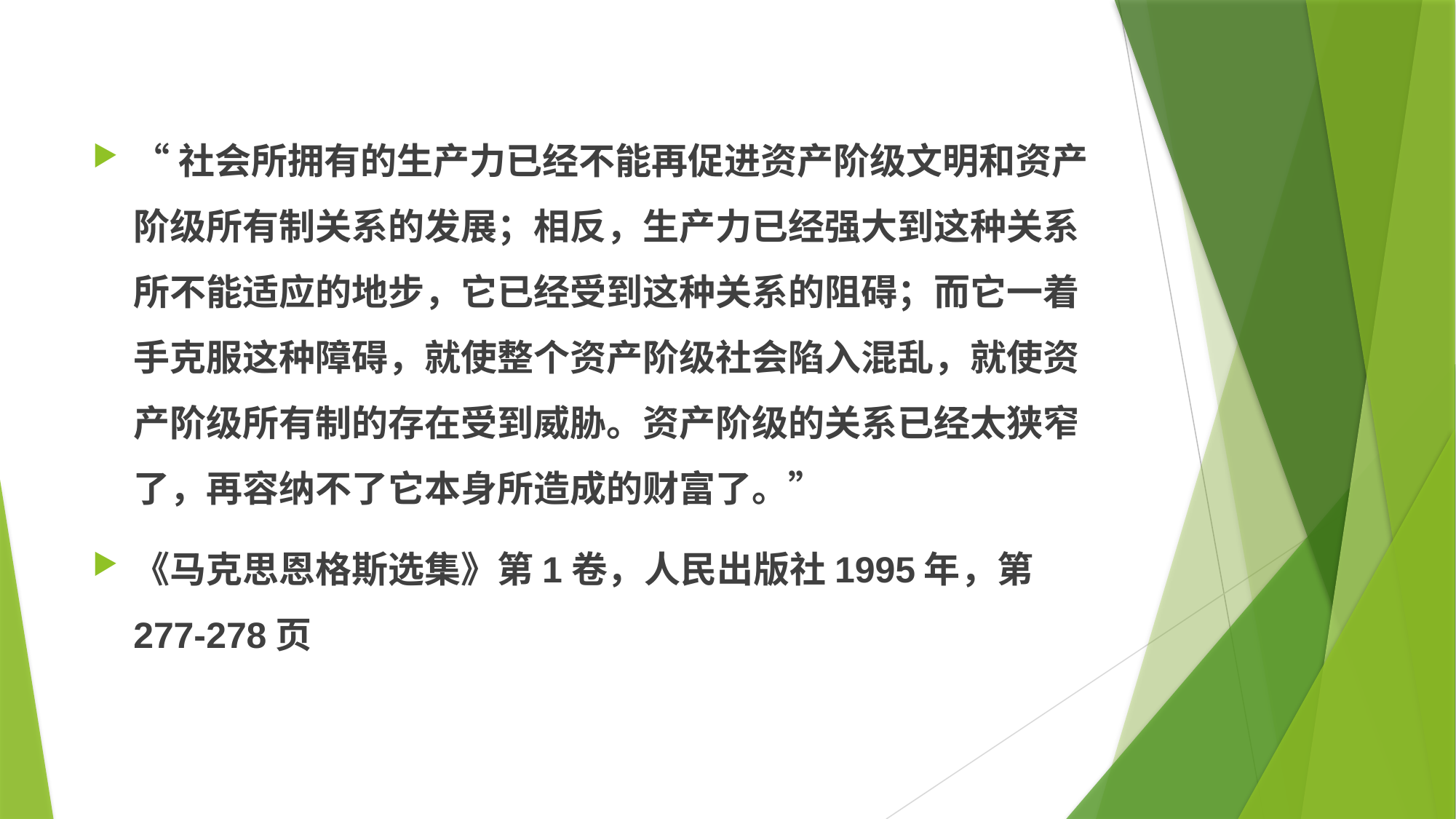

“社会所拥有的生产力已经不能再促进资产阶级文明和资产阶级所有制关系的发展；相反，生产力已经强大到这种关系所不能适应的地步，它已经受到这种关系的阻碍；而它一着手克服这种障碍，就使整个资产阶级社会陷入混乱，就使资产阶级所有制的存在受到威胁。资产阶级的关系已经太狭窄了，再容纳不了它本身所造成的财富了。”
《马克思恩格斯选集》第1卷，人民出版社1995年，第277-278页